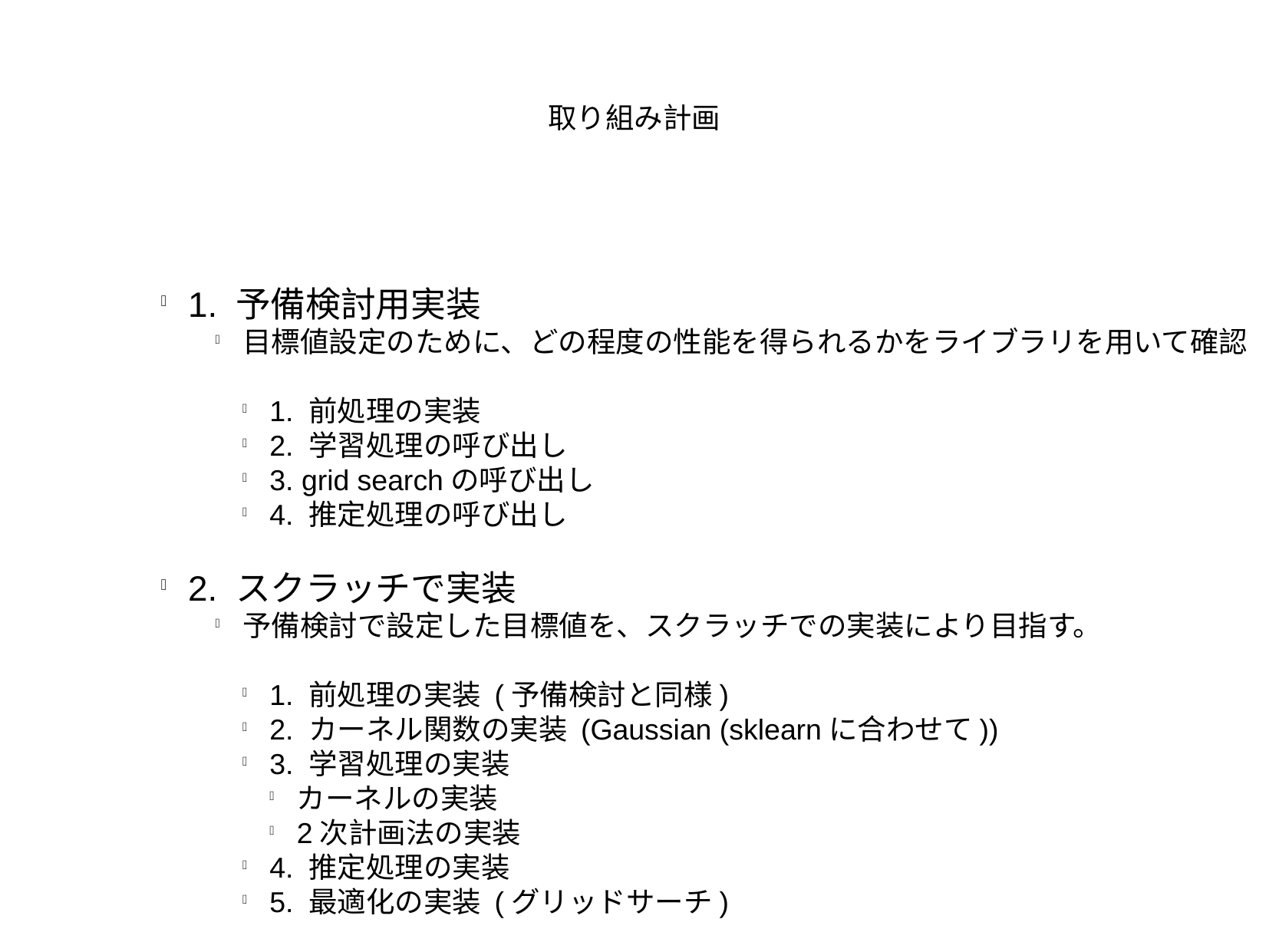

取り組み計画
1. 予備検討用実装
目標値設定のために、どの程度の性能を得られるかをライブラリを用いて確認

1. 前処理の実装
2. 学習処理の呼び出し
3. grid searchの呼び出し
4. 推定処理の呼び出し

2. スクラッチで実装
予備検討で設定した目標値を、スクラッチでの実装により目指す。

1. 前処理の実装 (予備検討と同様)
2. カーネル関数の実装 (Gaussian (sklearnに合わせて))
3. 学習処理の実装
カーネルの実装
2次計画法の実装
4. 推定処理の実装
5. 最適化の実装 (グリッドサーチ)